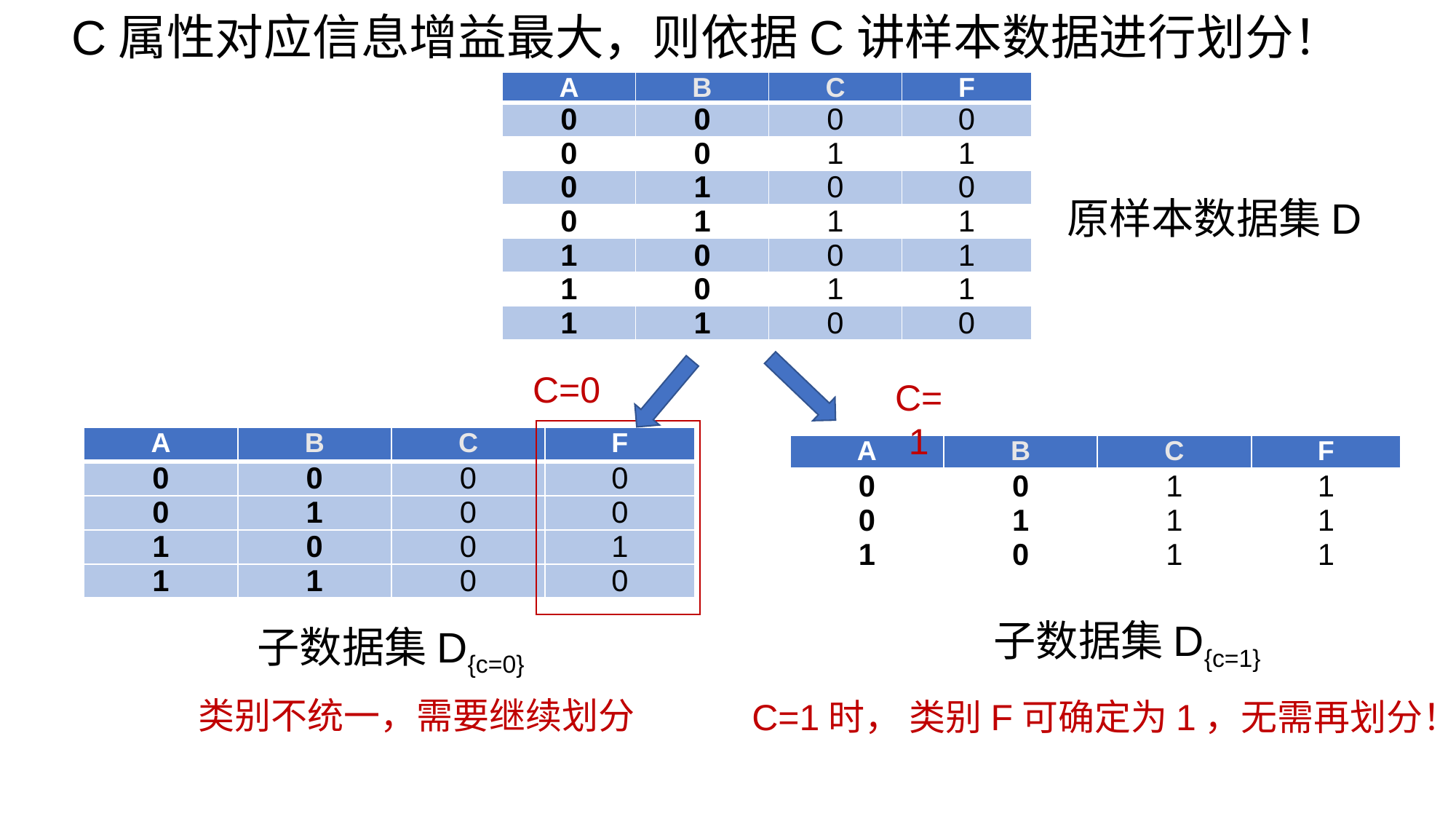

C属性对应信息增益最大，则依据C讲样本数据进行划分！
| A | B | C | F |
| --- | --- | --- | --- |
| 0 | 0 | 0 | 0 |
| 0 | 0 | 1 | 1 |
| 0 | 1 | 0 | 0 |
| 0 | 1 | 1 | 1 |
| 1 | 0 | 0 | 1 |
| 1 | 0 | 1 | 1 |
| 1 | 1 | 0 | 0 |
原样本数据集D

C=0
C=1

| A | B | C | F |
| --- | --- | --- | --- |
| 0 | 0 | 0 | 0 |
| 0 | 1 | 0 | 0 |
| 1 | 0 | 0 | 1 |
| 1 | 1 | 0 | 0 |
| A | B | C | F |
| --- | --- | --- | --- |
| 0 | 0 | 1 | 1 |
| 0 | 1 | 1 | 1 |
| 1 | 0 | 1 | 1 |
 子数据集D{c=1}
 子数据集D{c=0}
类别不统一，需要继续划分
C=1时， 类别F可确定为1，无需再划分！